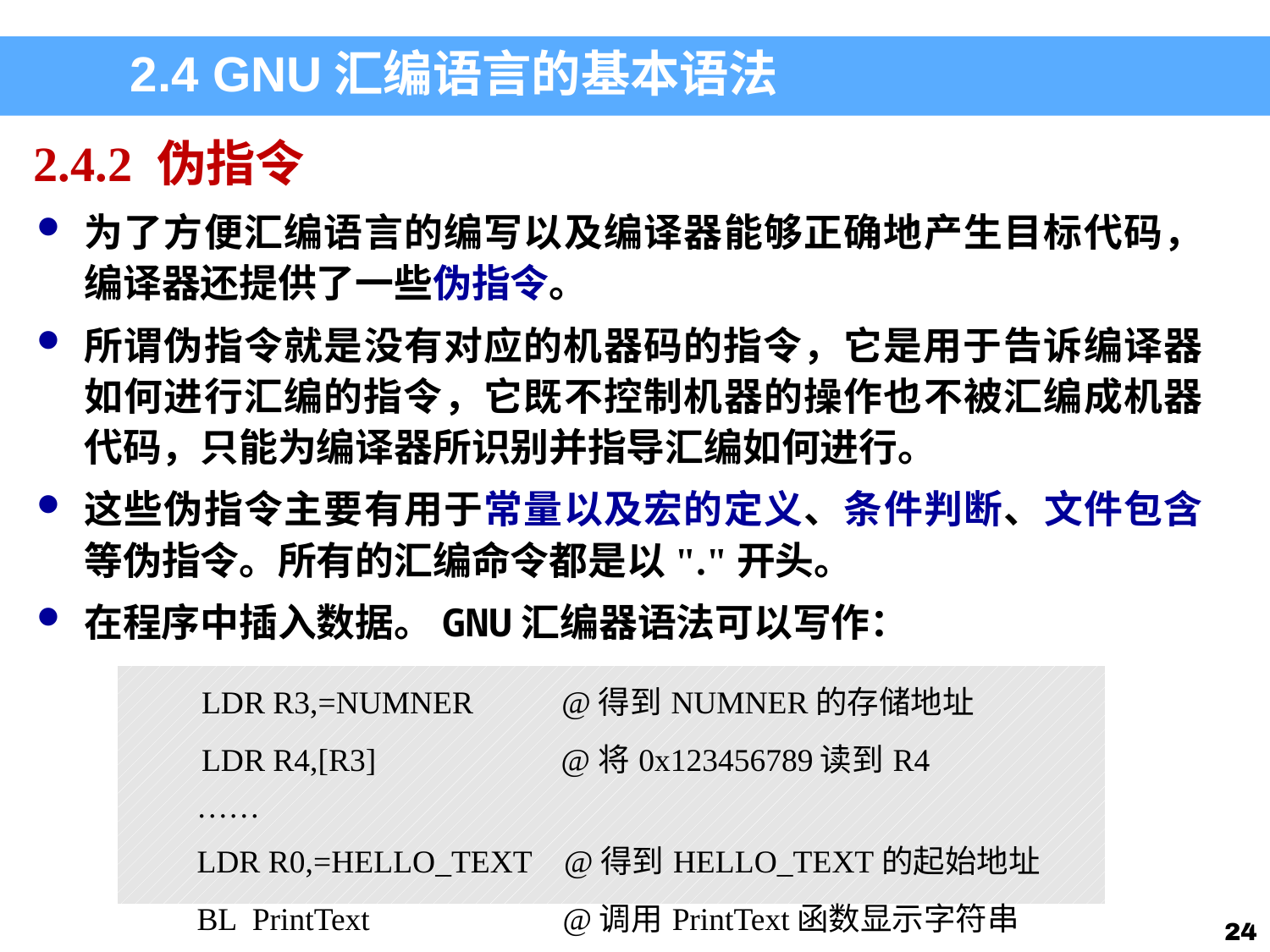

2.4 GNU汇编语言的基本语法
2.4.2 伪指令
为了方便汇编语言的编写以及编译器能够正确地产生目标代码，编译器还提供了一些伪指令。
所谓伪指令就是没有对应的机器码的指令，它是用于告诉编译器如何进行汇编的指令，它既不控制机器的操作也不被汇编成机器代码，只能为编译器所识别并指导汇编如何进行。
这些伪指令主要有用于常量以及宏的定义、条件判断、文件包含等伪指令。所有的汇编命令都是以"."开头。
在程序中插入数据。GNU汇编器语法可以写作：
| LDR R3,=NUMNER @得到NUMNER的存储地址 LDR R4,[R3] @将0x123456789读到R4 …… LDR R0,=HELLO\_TEXT @得到HELLO\_TEXT的起始地址 BL PrintText @调用PrintText函数显示字符串 |
| --- |
24